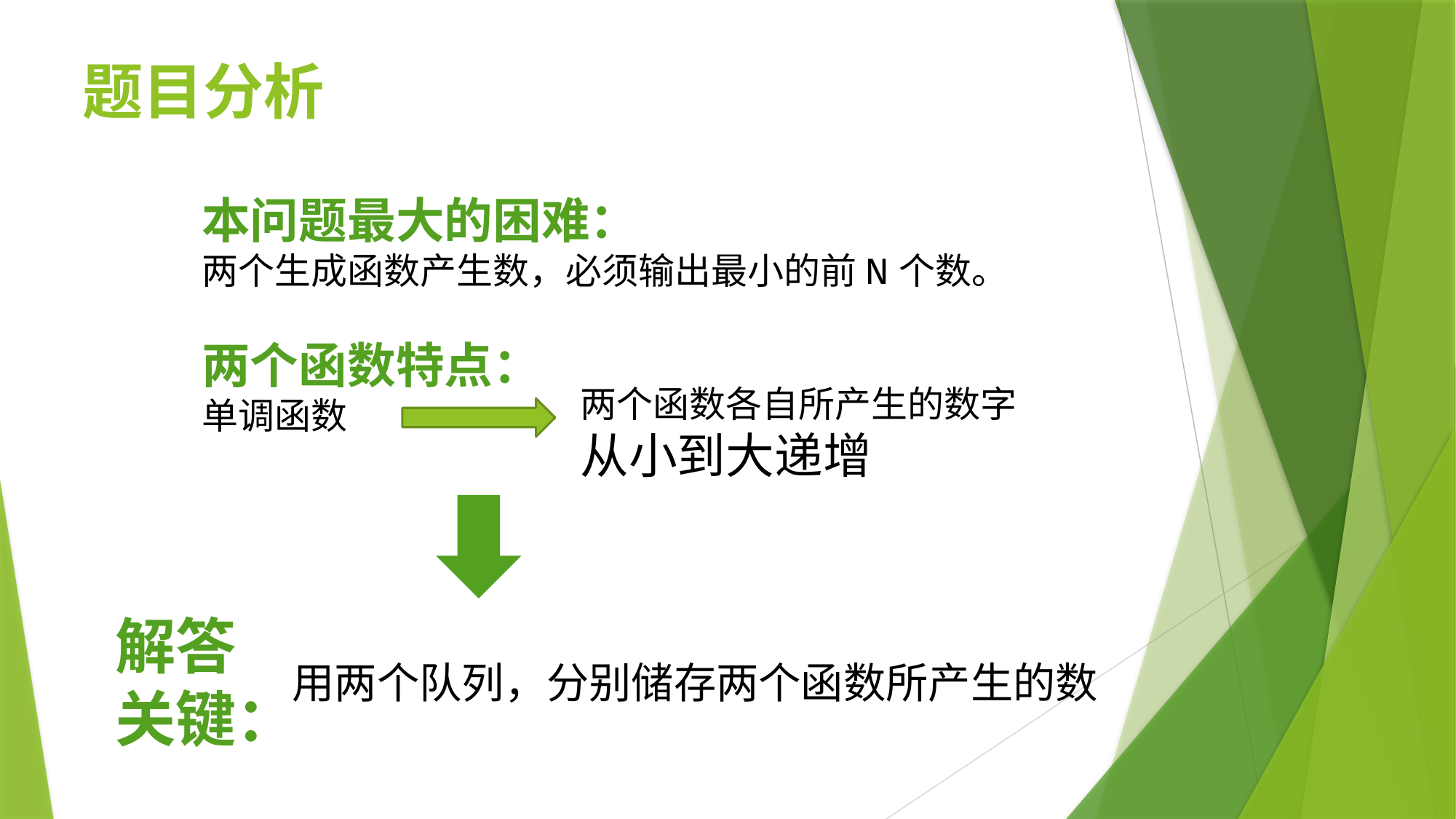

# 题目分析
本问题最大的困难：
两个生成函数产生数，必须输出最小的前N个数。

两个函数特点：
单调函数
两个函数各自所产生的数字
从小到大递增

解答关键：
用两个队列，分别储存两个函数所产生的数